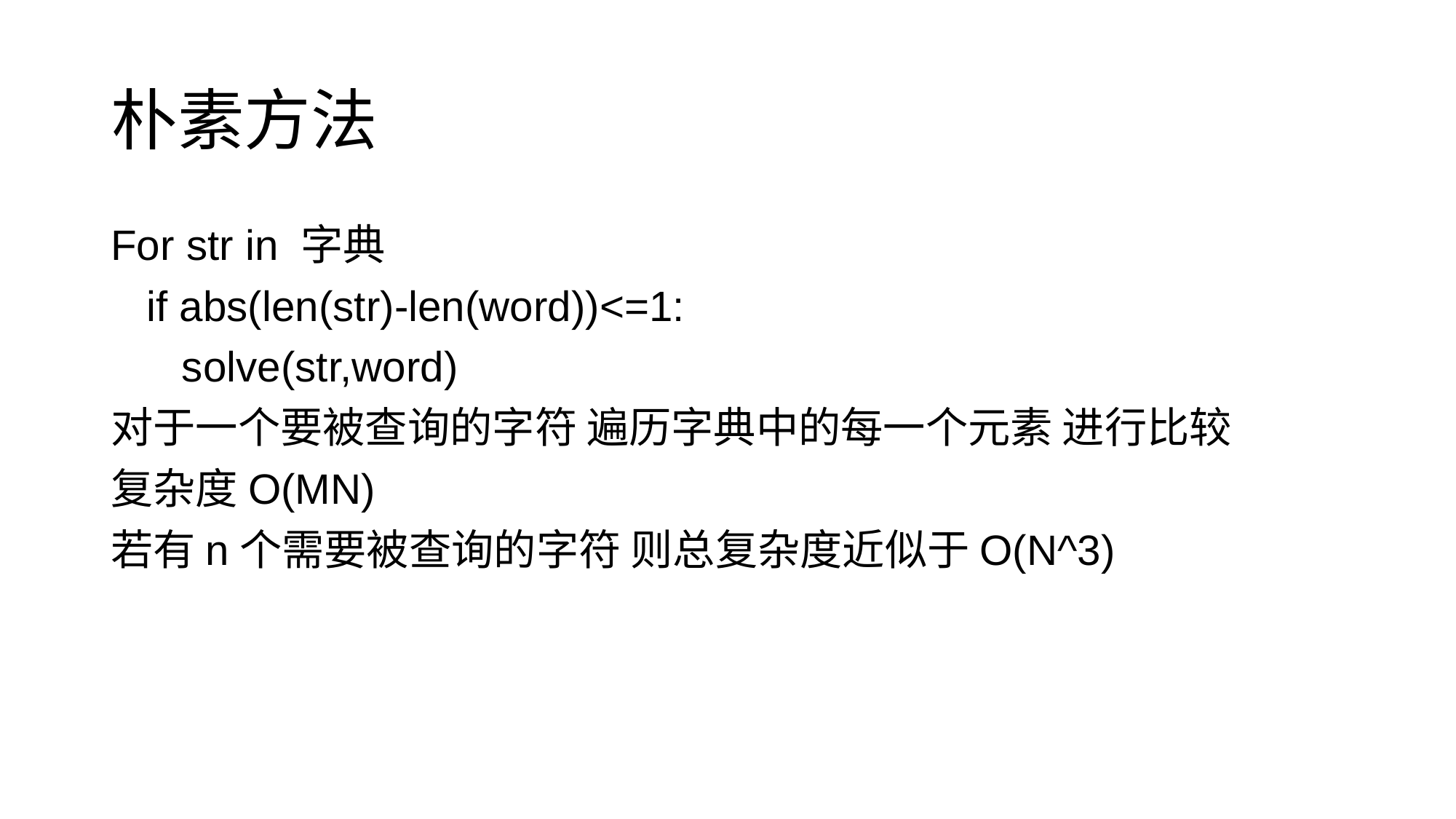

# 朴素方法
For str in 字典
   if abs(len(str)-len(word))<=1:
      solve(str,word)
对于一个要被查询的字符 遍历字典中的每一个元素 进行比较
复杂度O(MN)
若有n个需要被查询的字符 则总复杂度近似于O(N^3)